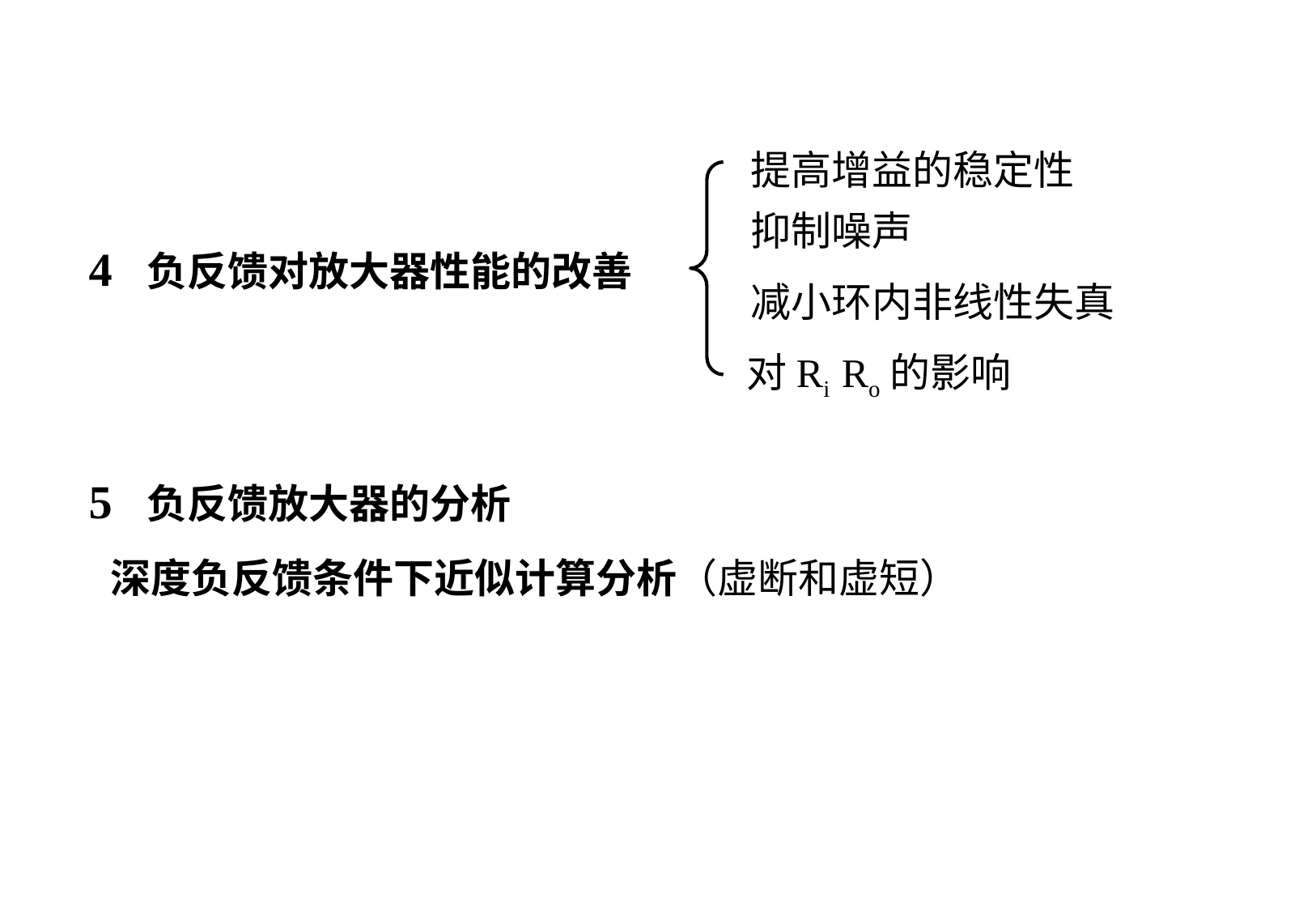

提高增益的稳定性

抑制噪声
4  负反馈对放大器性能的改善
减小环内非线性失真
对Ri  Ro的影响
5  负反馈放大器的分析
深度负反馈条件下近似计算分析（虚断和虚短）